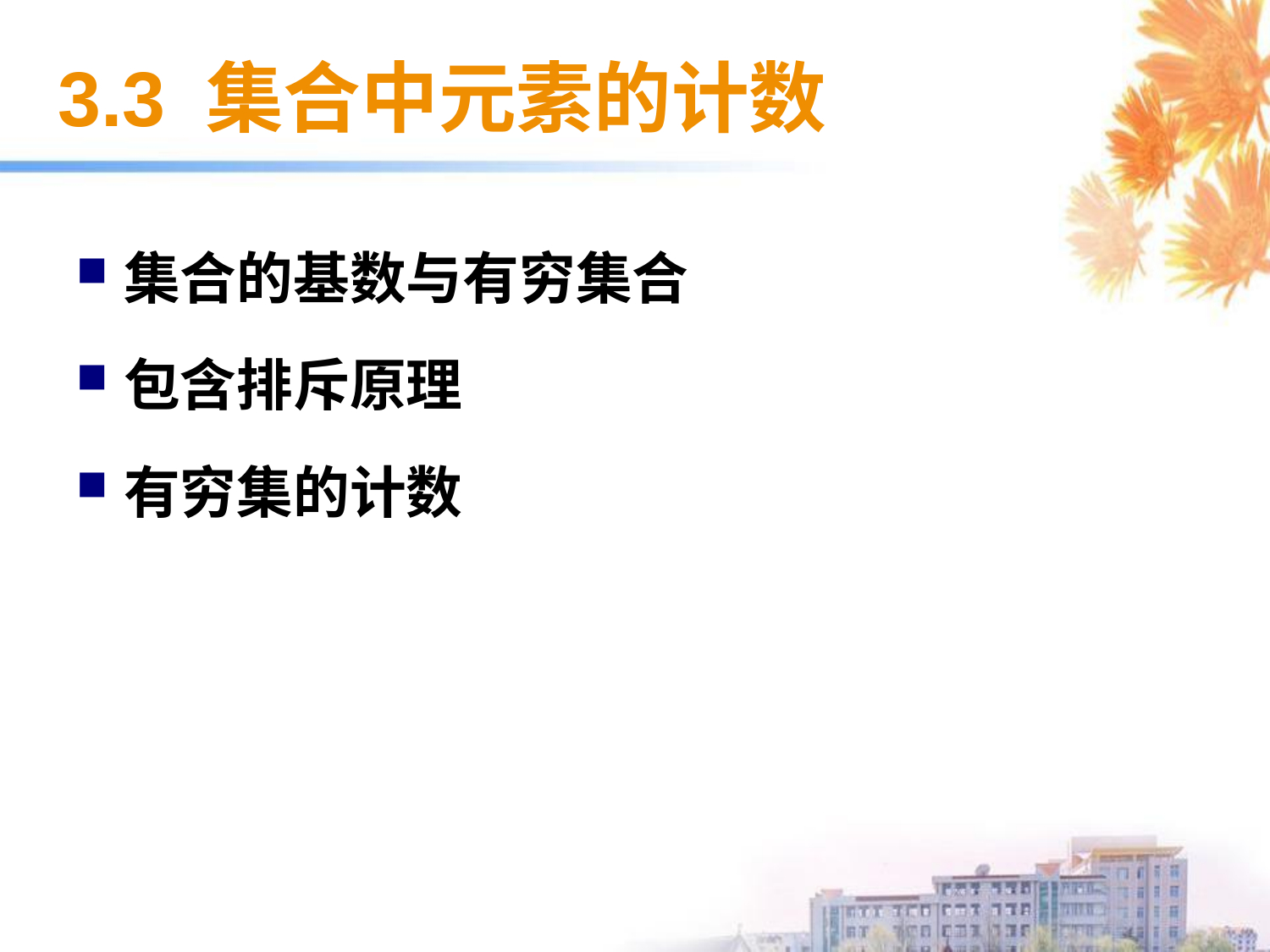

# 3.3 集合中元素的计数
集合的基数与有穷集合
包含排斥原理
有穷集的计数

44